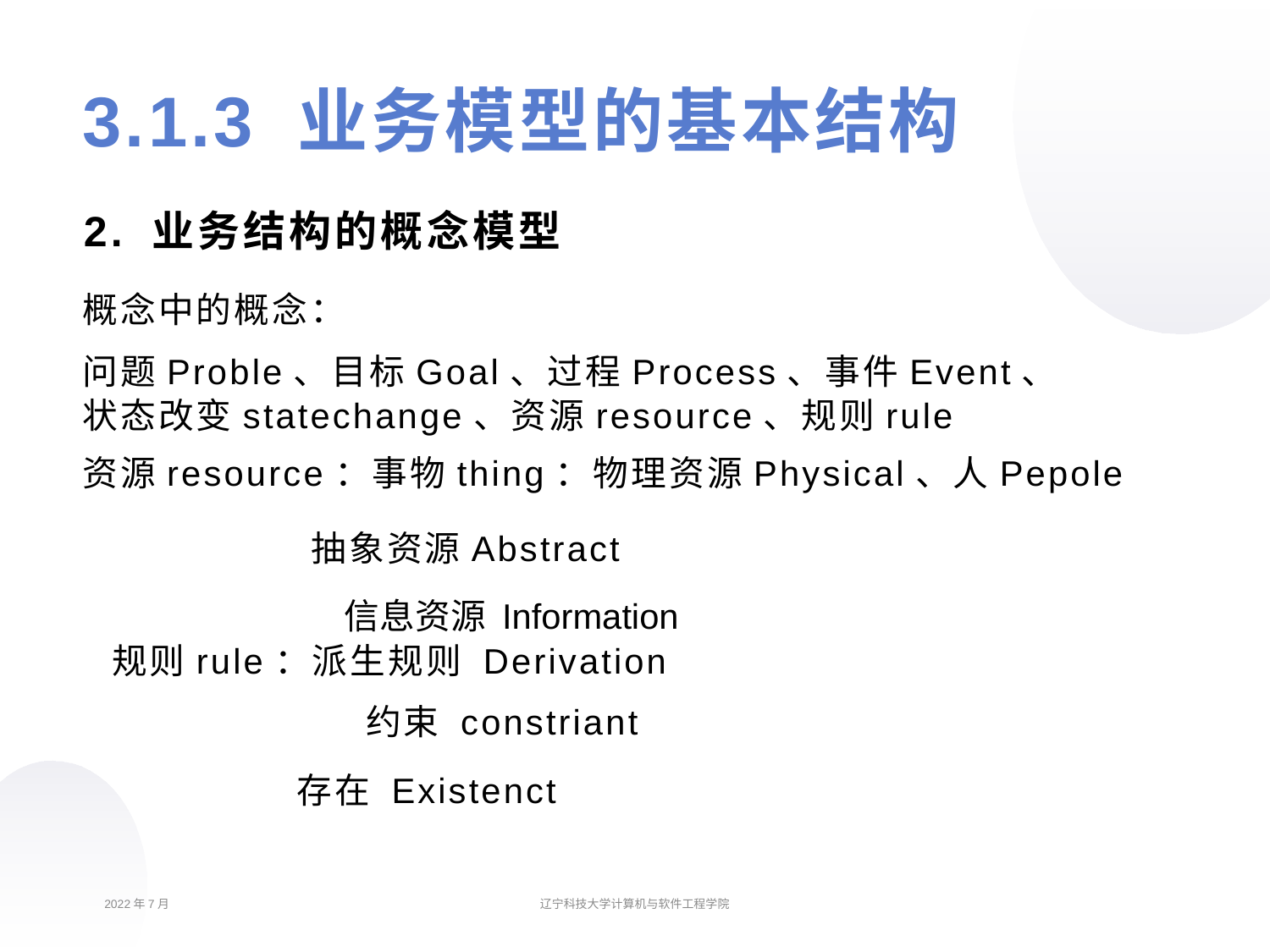

# 3.1.3 业务模型的基本结构
2. 业务结构的概念模型

概念中的概念：
问题Proble、目标Goal、过程Process、事件Event、
状态改变statechange、资源resource、规则rule
资源resource：事物thing：物理资源Physical、人Pepole
                     抽象资源Abstract
    信息资源 Information
  规则rule：派生规则 Derivation
		  约束 constriant
      存在 Existenct

2022年7月
辽宁科技大学计算机与软件工程学院
24